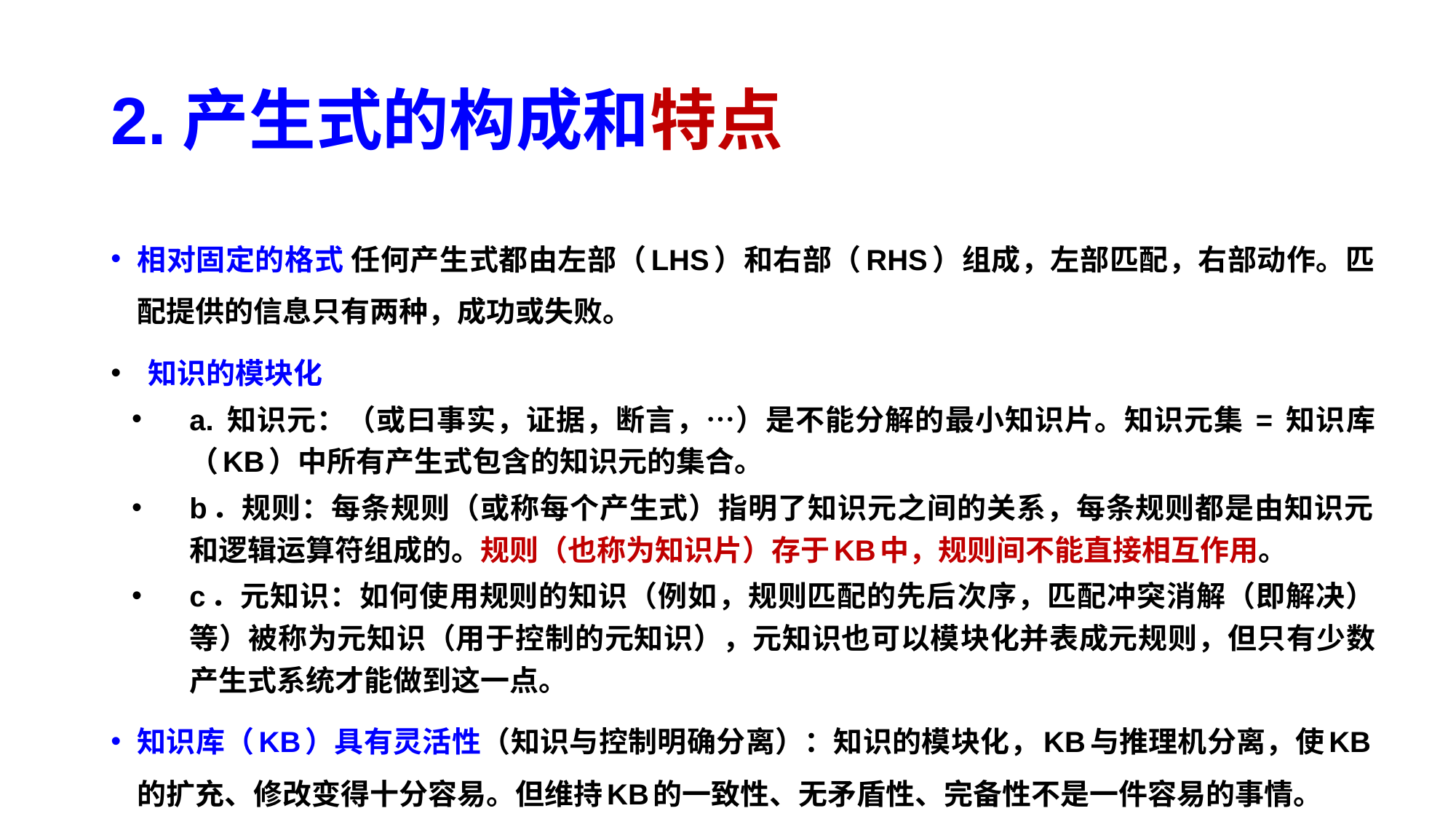

# 2.产生式的构成和特点
相对固定的格式 任何产生式都由左部（LHS）和右部（RHS）组成，左部匹配，右部动作。匹配提供的信息只有两种，成功或失败。
 知识的模块化
a. 知识元：（或曰事实，证据，断言，…）是不能分解的最小知识片。知识元集 = 知识库（KB）中所有产生式包含的知识元的集合。
b．规则：每条规则（或称每个产生式）指明了知识元之间的关系，每条规则都是由知识元和逻辑运算符组成的。规则（也称为知识片）存于KB中，规则间不能直接相互作用。
c．元知识：如何使用规则的知识（例如，规则匹配的先后次序，匹配冲突消解（即解决）等）被称为元知识（用于控制的元知识），元知识也可以模块化并表成元规则，但只有少数产生式系统才能做到这一点。
知识库（KB）具有灵活性（知识与控制明确分离）：知识的模块化，KB与推理机分离，使KB的扩充、修改变得十分容易。但维持KB的一致性、无矛盾性、完备性不是一件容易的事情。